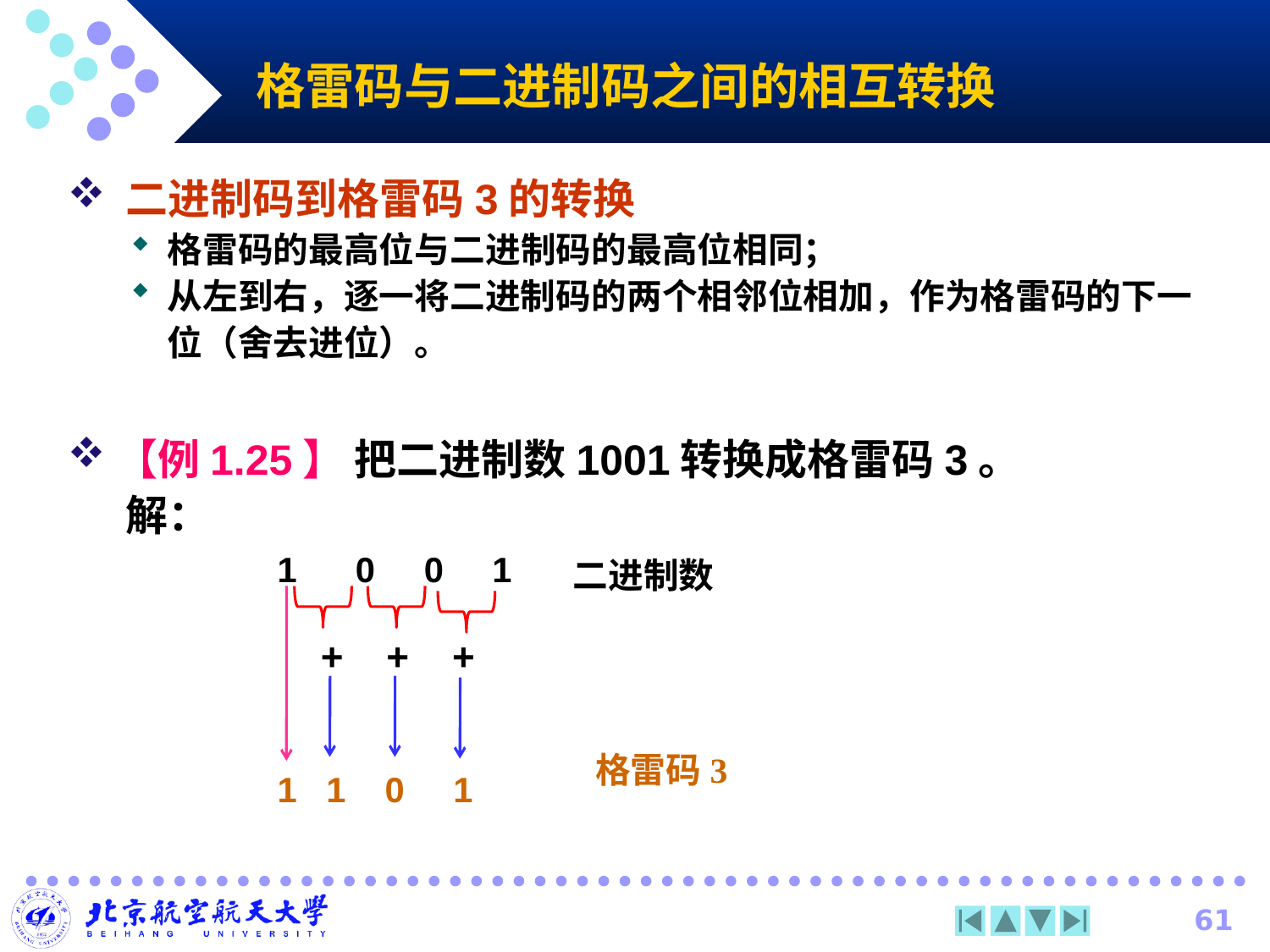

# 格雷码与二进制码之间的相互转换
 二进制码到格雷码3的转换
格雷码的最高位与二进制码的最高位相同；
从左到右，逐一将二进制码的两个相邻位相加，作为格雷码的下一位（舍去进位）。
【例1.25】 把二进制数1001转换成格雷码3。
     解：
1      0     0     1

    +    +    +

1   1    0     1

二进制数
格雷码3
61